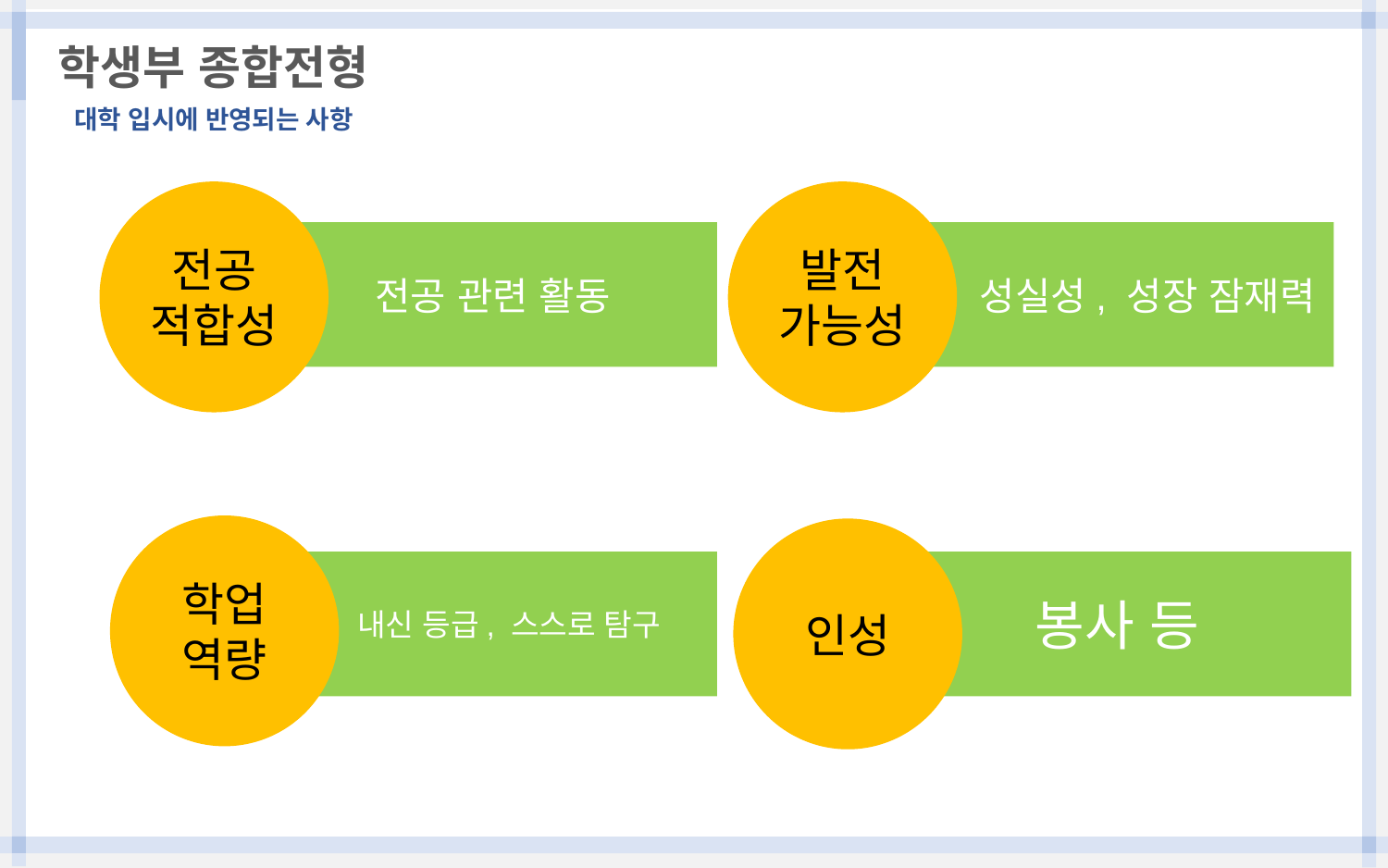

학생부 종합전형
대학 입시에 반영되는 사항
전공
적합성
발전
가능성
 전공 관련 활동
        성실성, 성장 잠재력
학업
역량
인성
      내신 등급, 스스로 탐구
봉사 등